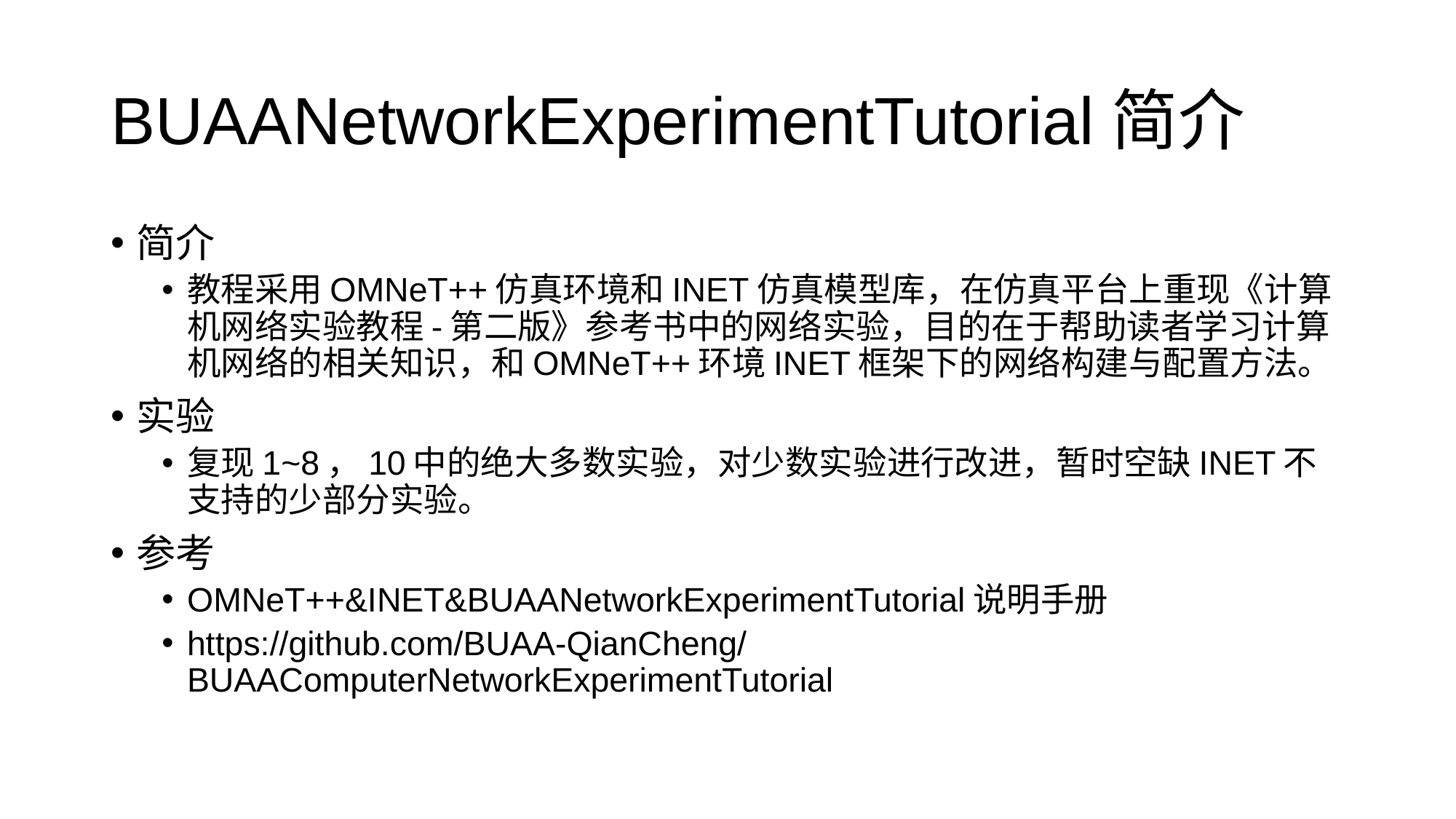

# BUAANetworkExperimentTutorial简介
简介
教程采用OMNeT++仿真环境和INET仿真模型库，在仿真平台上重现《计算机网络实验教程-第二版》参考书中的网络实验，目的在于帮助读者学习计算机网络的相关知识，和OMNeT++环境INET框架下的网络构建与配置方法。
实验
复现1~8，10中的绝大多数实验，对少数实验进行改进，暂时空缺INET不支持的少部分实验。
参考
OMNeT++&INET&BUAANetworkExperimentTutorial说明手册
https://github.com/BUAA-QianCheng/BUAAComputerNetworkExperimentTutorial